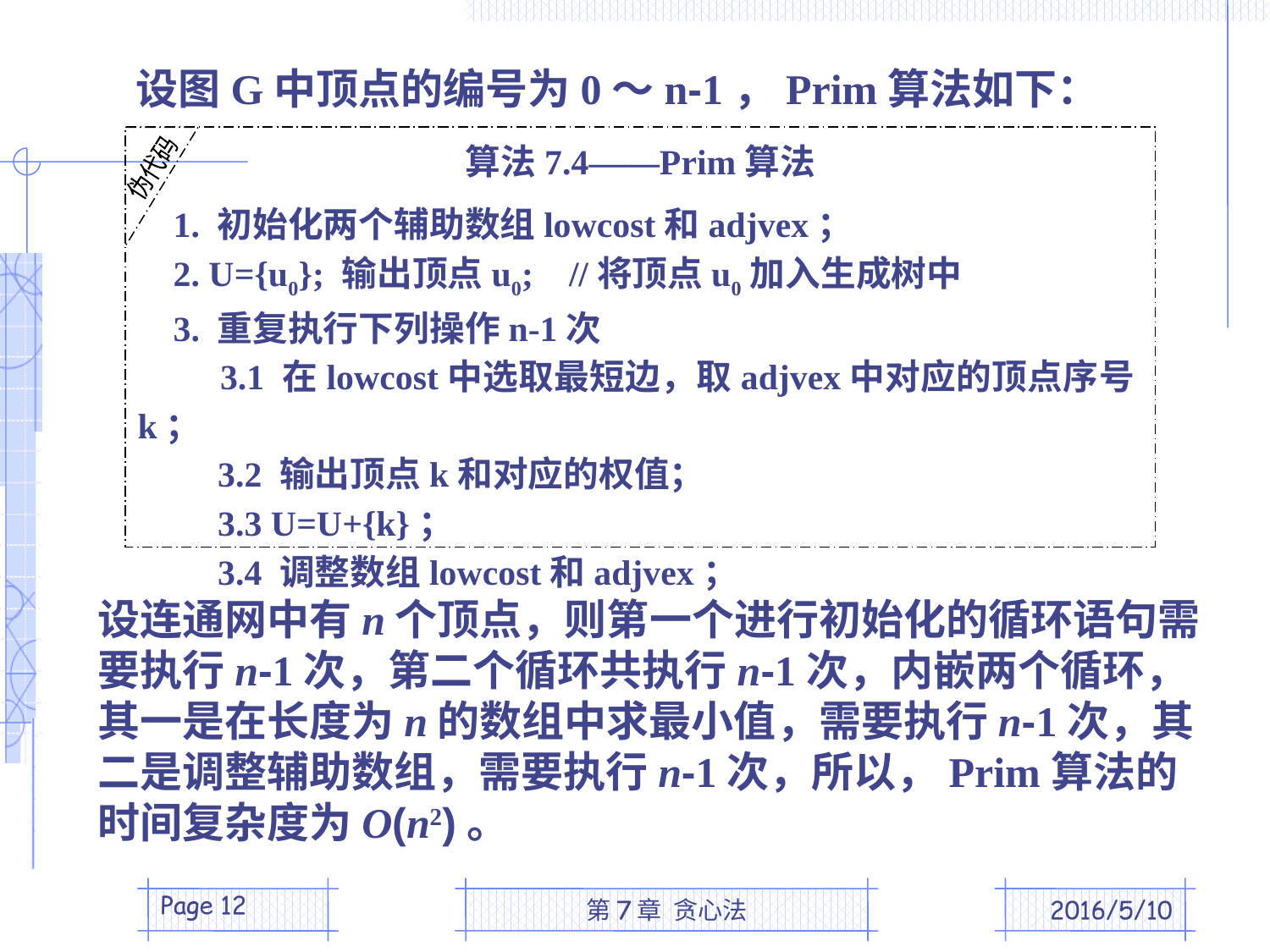

设图G中顶点的编号为0～n-1，Prim算法如下：
算法7.4——Prim算法
    1. 初始化两个辅助数组lowcost和adjvex；
    2. U={u0}; 输出顶点u0;    //将顶点u0加入生成树中
    3. 重复执行下列操作n-1次
         3.1 在lowcost中选取最短边，取adjvex中对应的顶点序号k；
         3.2 输出顶点k和对应的权值；
         3.3 U=U+{k}；
         3.4 调整数组lowcost和adjvex；

伪代码
设连通网中有n个顶点，则第一个进行初始化的循环语句需要执行n-1次，第二个循环共执行n-1次，内嵌两个循环，其一是在长度为n的数组中求最小值，需要执行n-1次，其二是调整辅助数组，需要执行n-1次，所以，Prim算法的时间复杂度为O(n2)。
Page 12
第7章  贪心法
2016/5/10